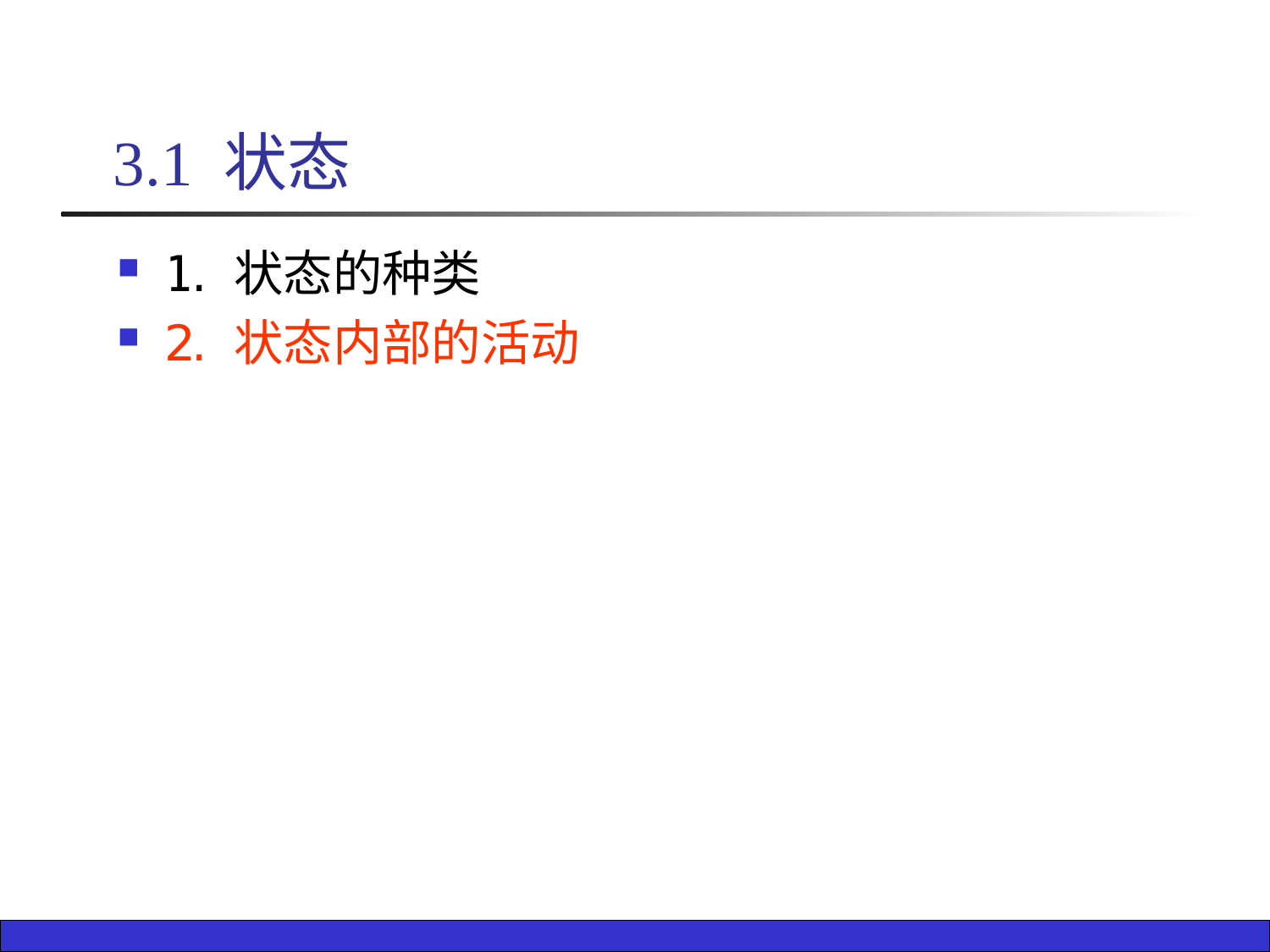

# 3.1 状态
1. 状态的种类
2. 状态内部的活动